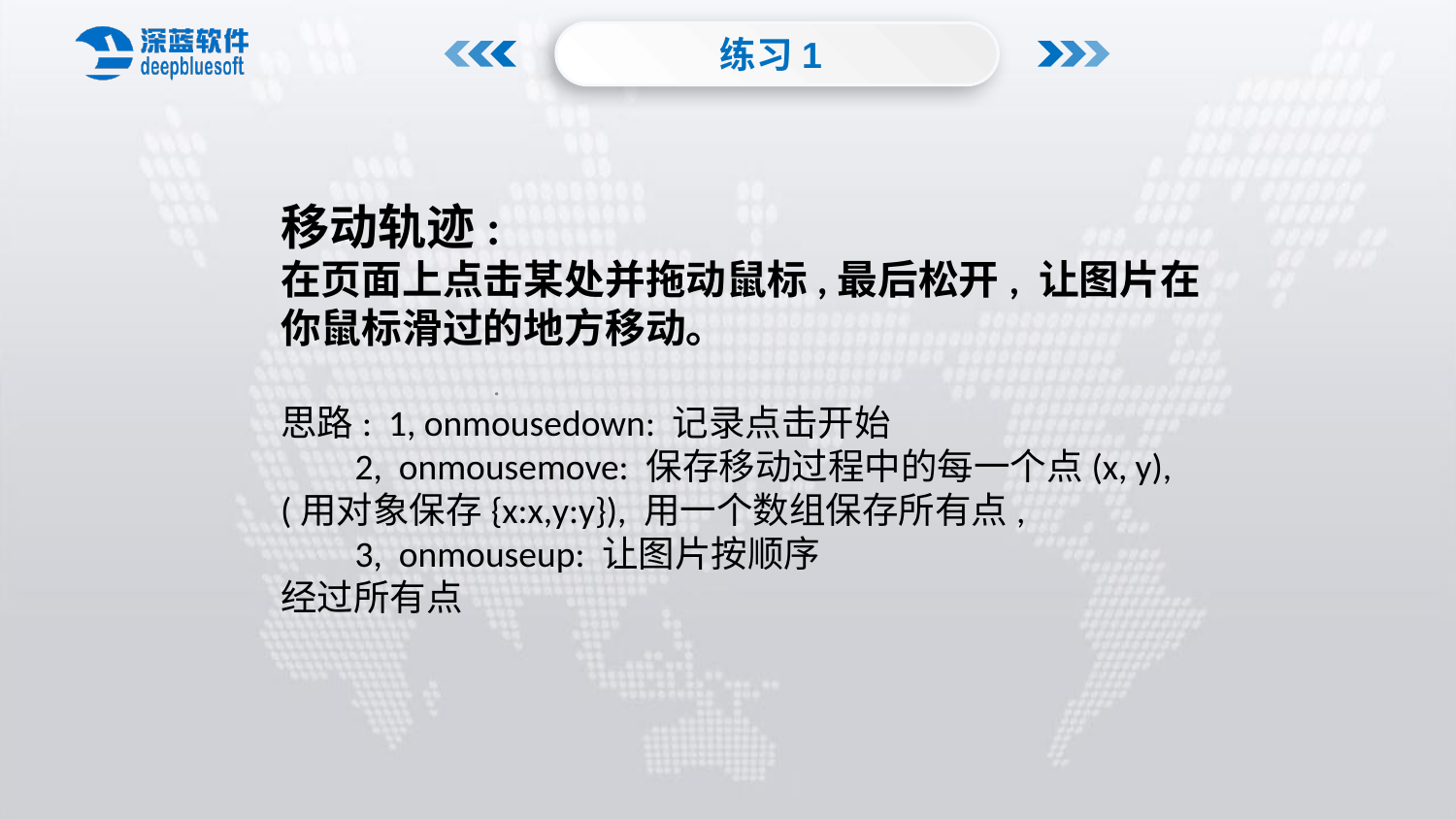

练习1

移动轨迹:
在页面上点击某处并拖动鼠标,最后松开, 让图片在你鼠标滑过的地方移动。

思路:  1, onmousedown: 记录点击开始
         2,  onmousemove: 保存移动过程中的每一个点(x, y),(用对象保存{x:x,y:y}), 用一个数组保存所有点,
         3,  onmouseup: 让图片按顺序
经过所有点